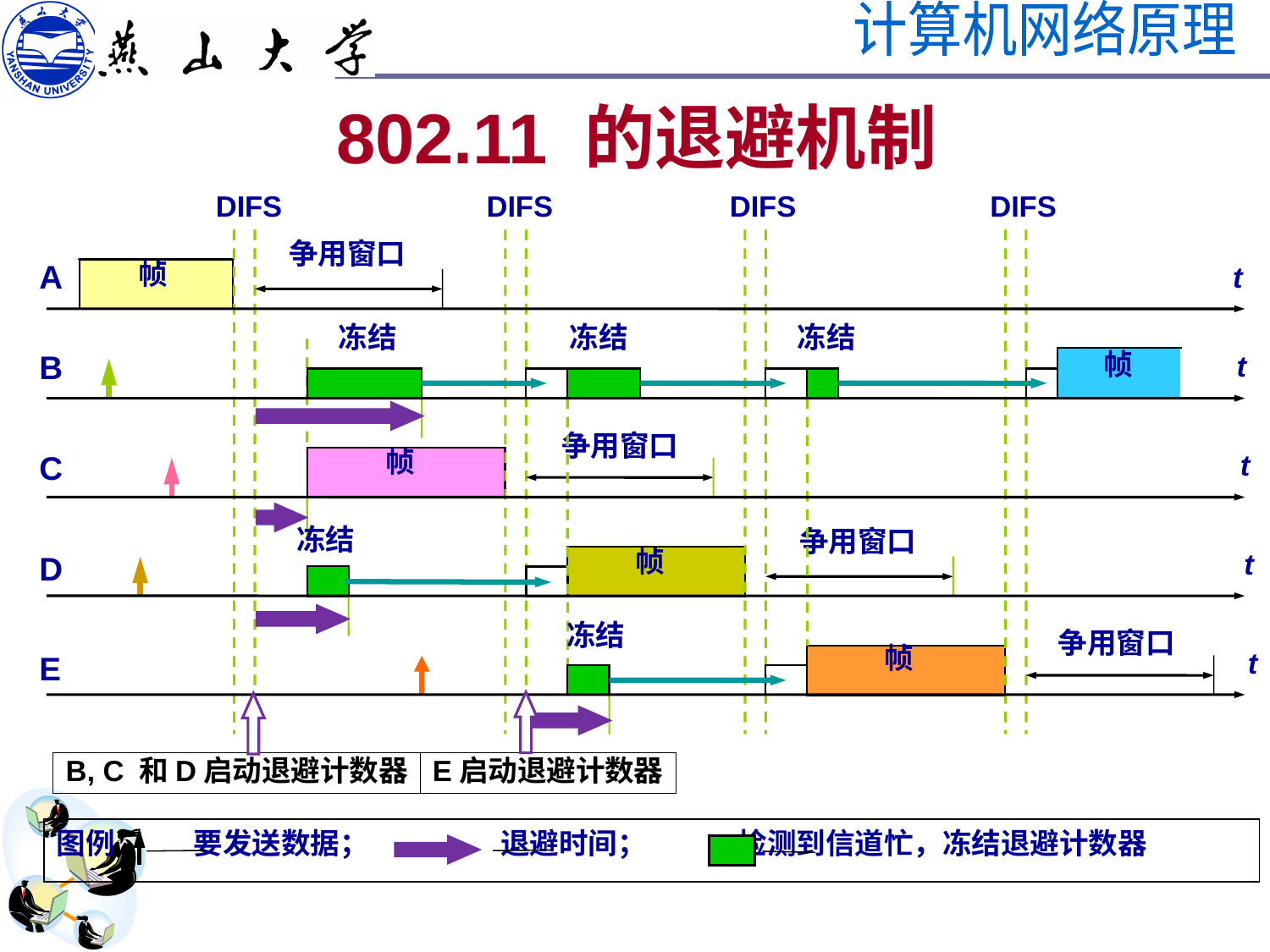

# 802.11 的退避机制
DIFS
DIFS
DIFS
DIFS

争用窗口
帧
A

t

冻结
冻结
冻结

帧

B
t

争用窗口
帧
t

C

冻结
争用窗口
帧
t

D

冻结
争用窗口
帧
t

E

B, C 和D启动退避计数器
E启动退避计数器

图例            要发送数据；                    退避时间；              检测到信道忙，冻结退避计数器